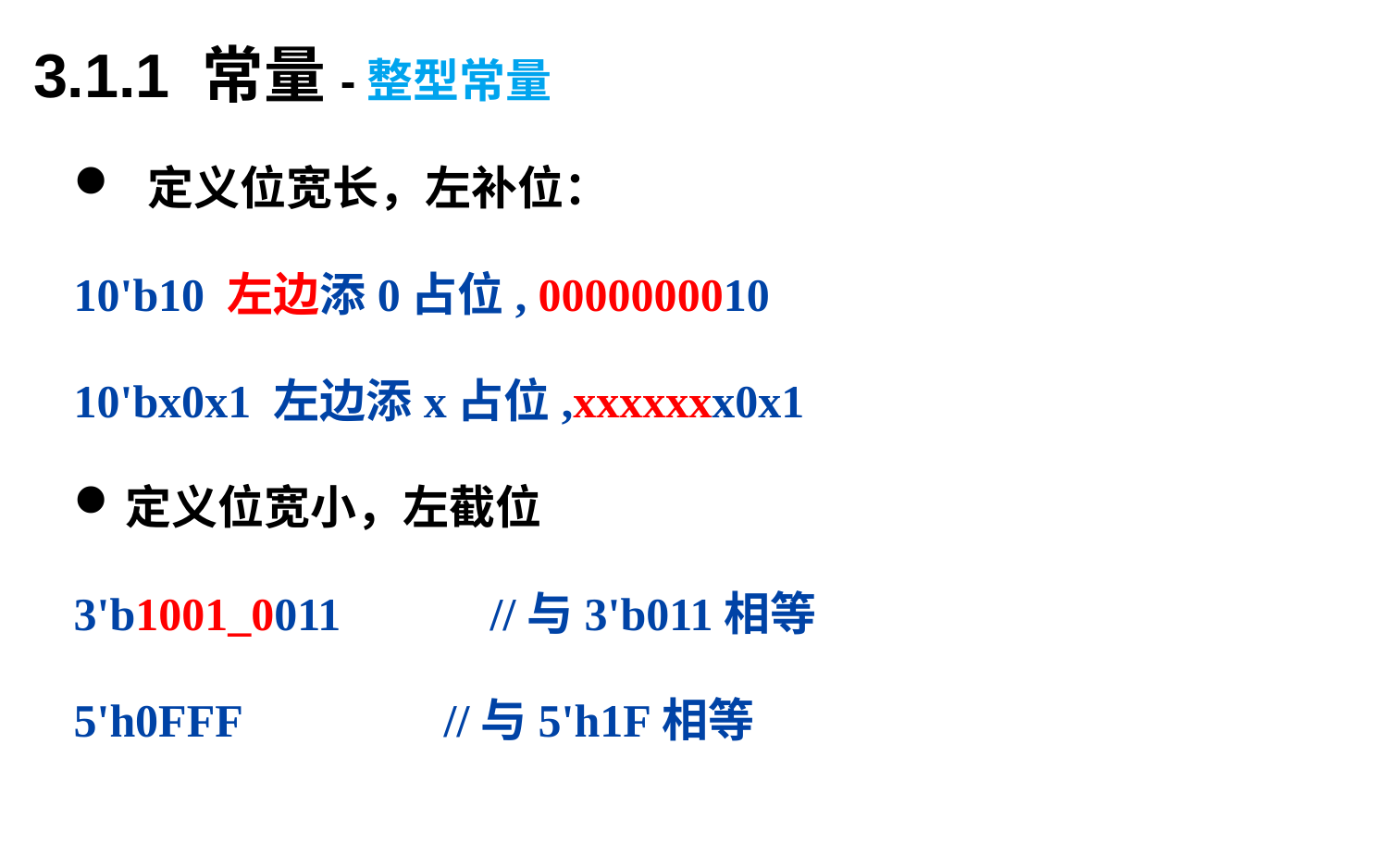

3.1.1 常量-整型常量
 定义位宽长，左补位：
10'b10 左边添0占位, 0000000010
10'bx0x1 左边添x占位,xxxxxxx0x1
定义位宽小，左截位
3'b1001_0011 	//与3'b011相等
5'h0FFF 	        //与5'h1F相等